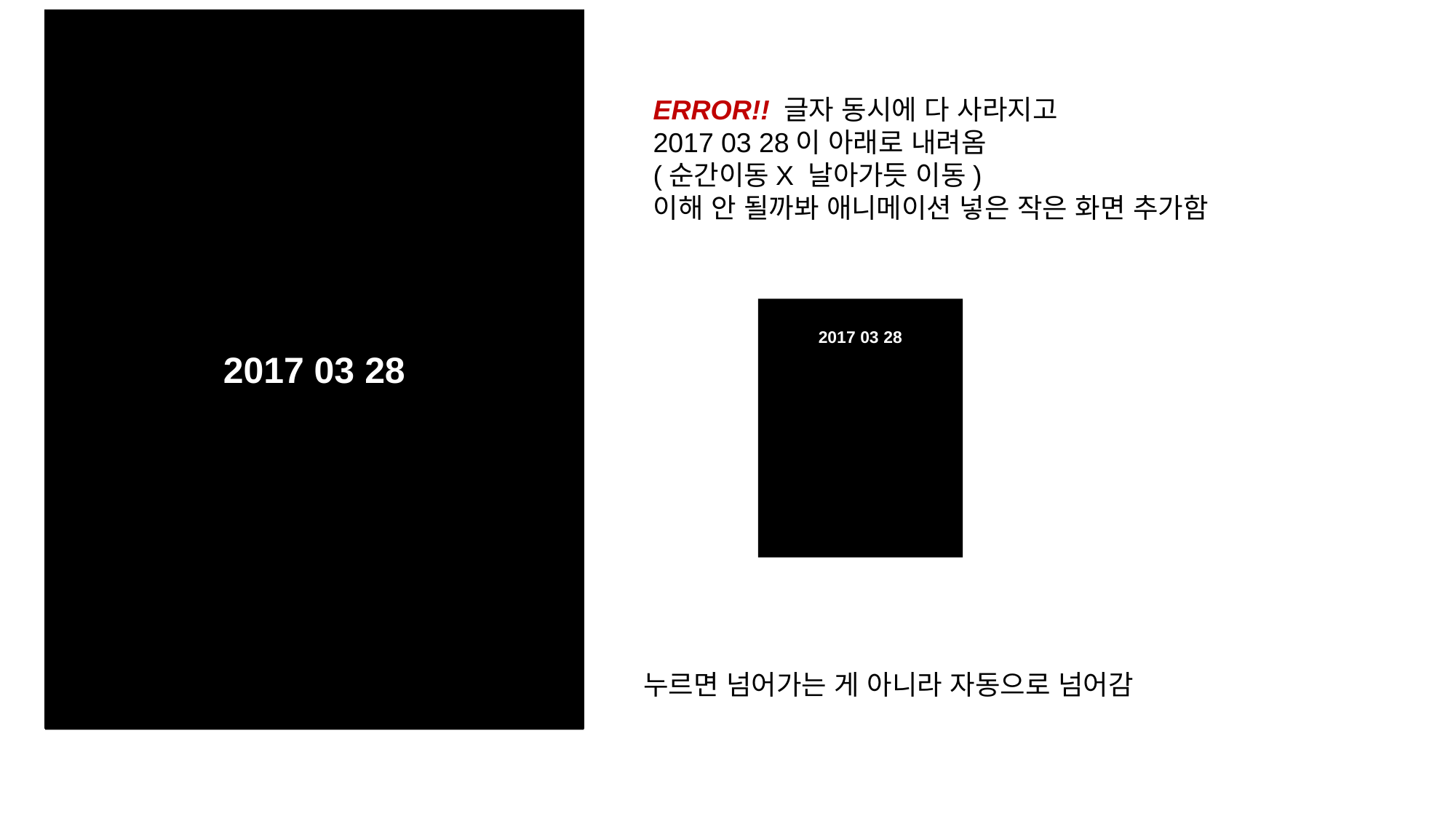

ERROR!! 글자 동시에 다 사라지고
2017 03 28이 아래로 내려옴
(순간이동X 날아가듯 이동)
이해 안 될까봐 애니메이션 넣은 작은 화면 추가함

2017 03 28
2017 03 28
누르면 넘어가는 게 아니라 자동으로 넘어감